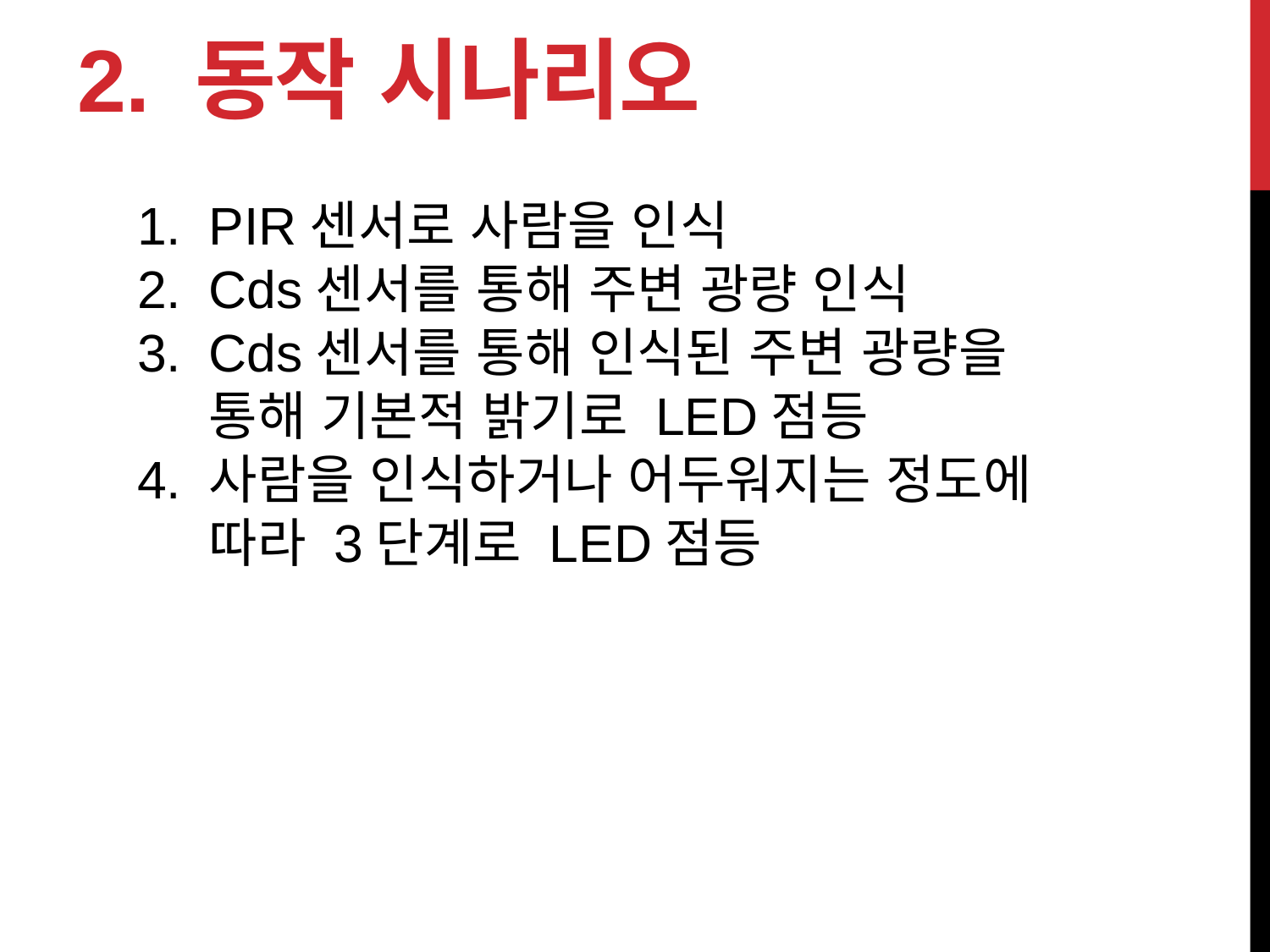

# 2. 동작 시나리오
PIR센서로 사람을 인식
Cds센서를 통해 주변 광량 인식
Cds센서를 통해 인식된 주변 광량을 통해 기본적 밝기로 LED점등
사람을 인식하거나 어두워지는 정도에 따라 3단계로 LED점등